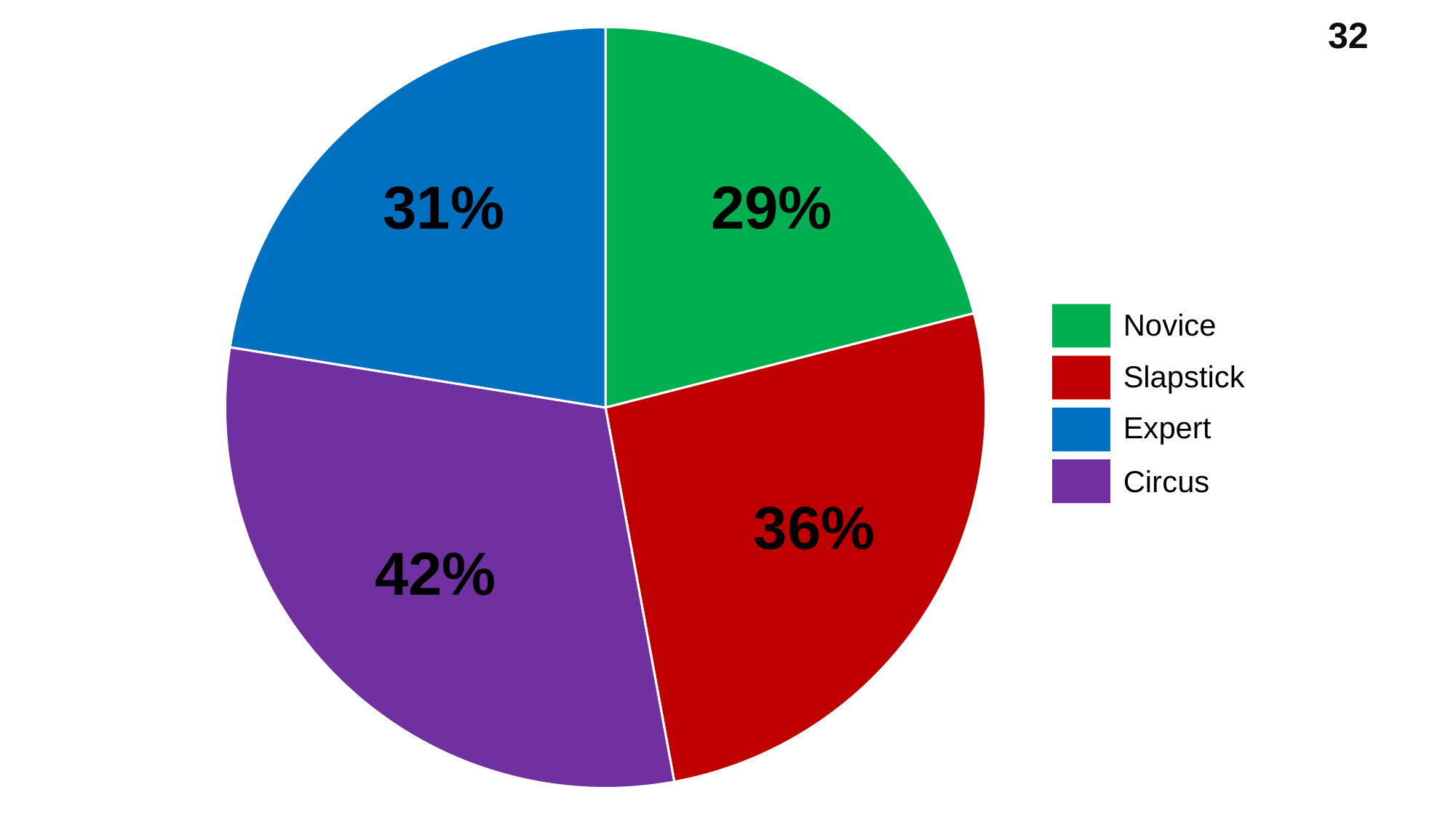

### Chart

| Category | 영상 개수 |
|---|---|
| Novice | 29.0 |
| Slapstick | 36.0 |
| Circus | 42.0 |
| Expert | 31.0 |
31%
29%
Novice

Slapstick

Expert

Circus

36%
42%